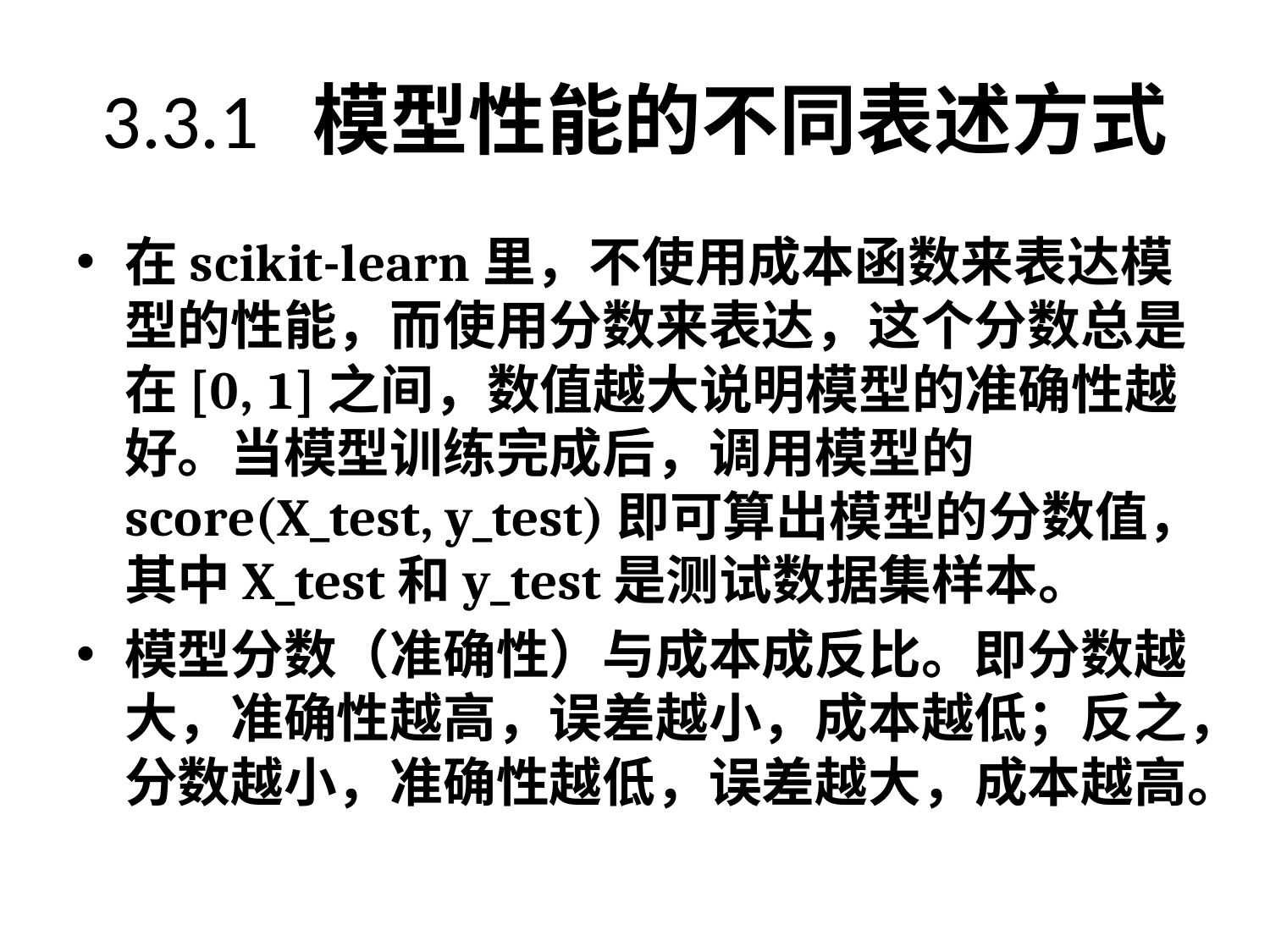

# 3.3.1  模型性能的不同表述方式
在scikit-learn里，不使用成本函数来表达模型的性能，而使用分数来表达，这个分数总是在[0, 1]之间，数值越大说明模型的准确性越好。当模型训练完成后，调用模型的 score(X_test, y_test)即可算出模型的分数值，其中X_test和y_test是测试数据集样本。
模型分数（准确性）与成本成反比。即分数越大，准确性越高，误差越小，成本越低；反之，分数越小，准确性越低，误差越大，成本越高。